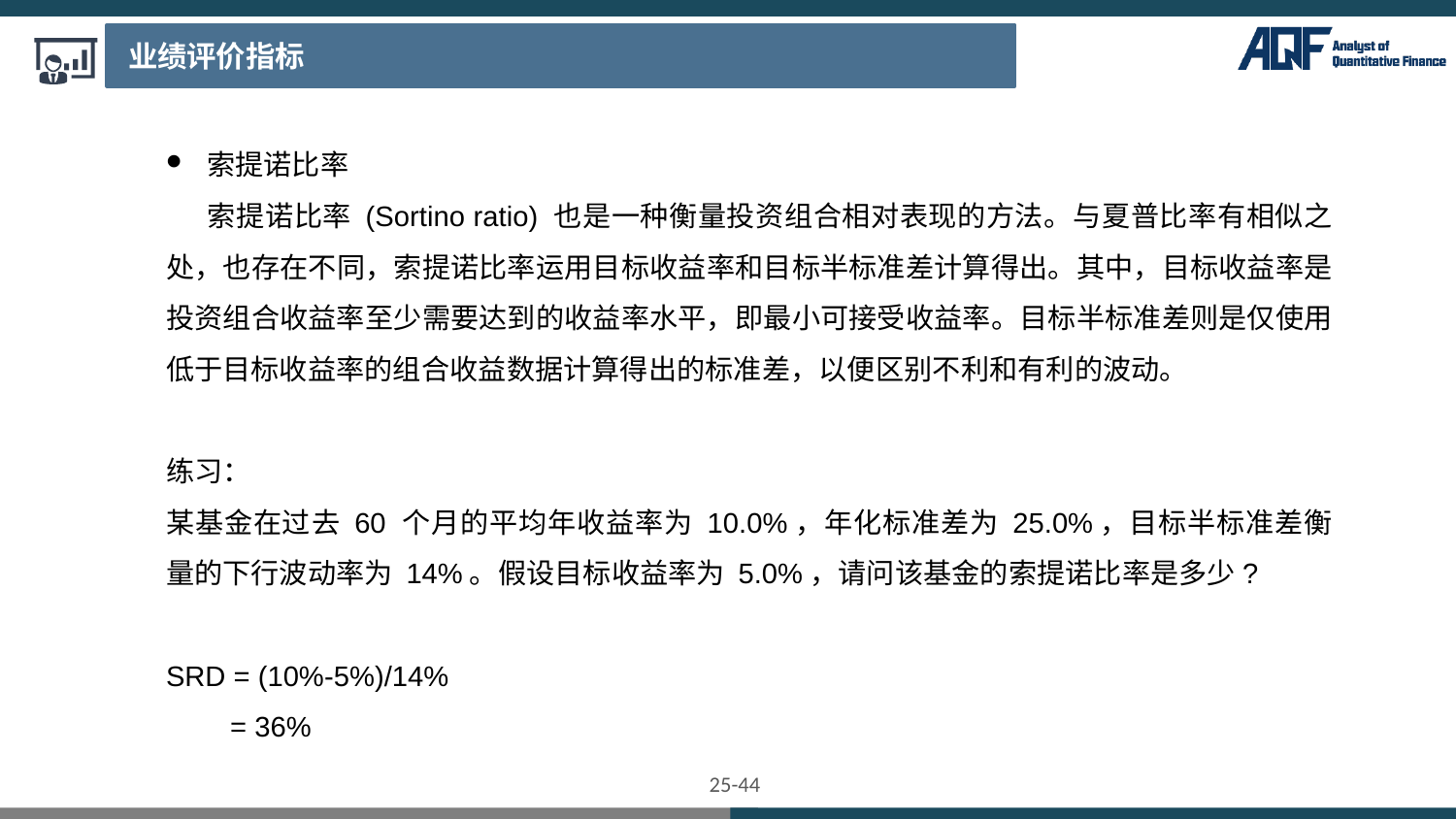

业绩评价指标
索提诺比率
     索提诺比率 (Sortino ratio) 也是一种衡量投资组合相对表现的方法。与夏普比率有相似之处，也存在不同，索提诺比率运用目标收益率和目标半标准差计算得出。其中，目标收益率是投资组合收益率至少需要达到的收益率水平，即最小可接受收益率。目标半标准差则是仅使用低于目标收益率的组合收益数据计算得出的标准差，以便区别不利和有利的波动。

练习：
某基金在过去 60 个月的平均年收益率为 10.0%，年化标准差为 25.0%，目标半标准差衡量的下行波动率为 14%。假设目标收益率为 5.0%，请问该基金的索提诺比率是多少?

SRD = (10%-5%)/14%
        = 36%